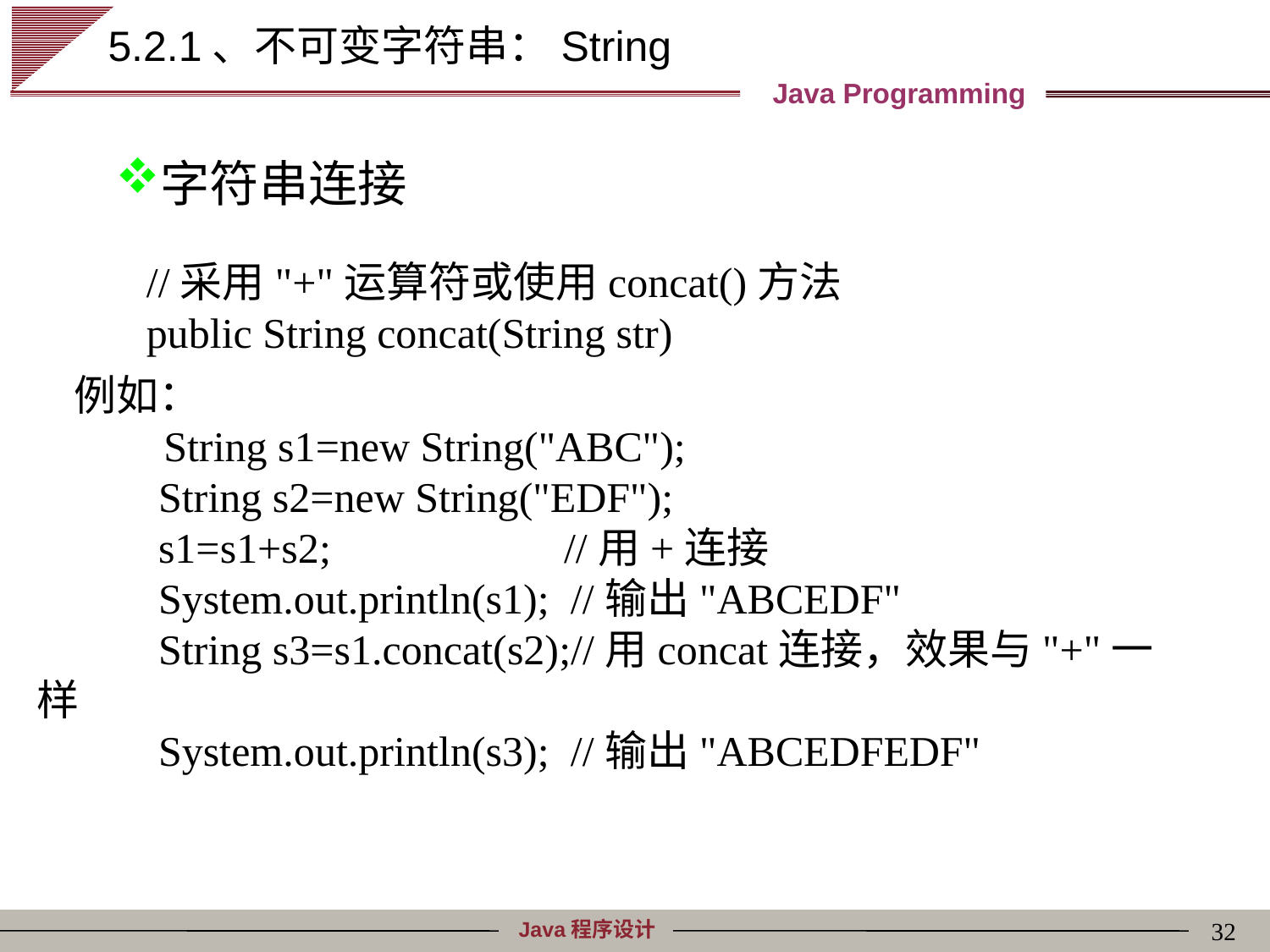

# 5.2.1、不可变字符串：String
字符串连接
//采用"+"运算符或使用concat()方法
public String concat(String str)
例如：
	String s1=new String("ABC");
        String s2=new String("EDF");
        s1=s1+s2;                      //用+连接
        System.out.println(s1);  //输出"ABCEDF"
        String s3=s1.concat(s2);//用concat连接，效果与"+"一样
        System.out.println(s3);  //输出"ABCEDFEDF"